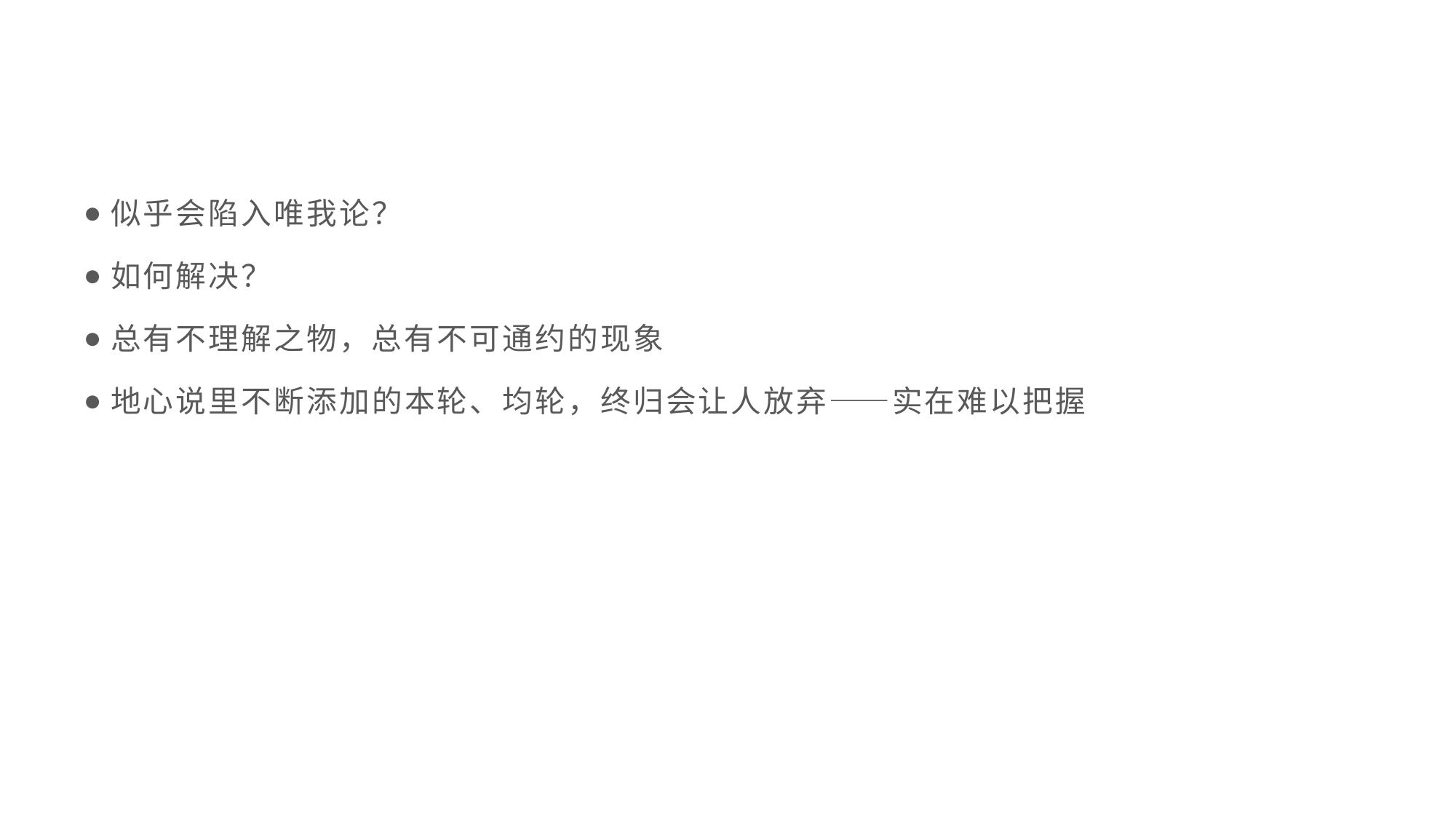

#
似乎会陷入唯我论？
如何解决？
总有不理解之物，总有不可通约的现象
地心说里不断添加的本轮、均轮，终归会让人放弃——实在难以把握